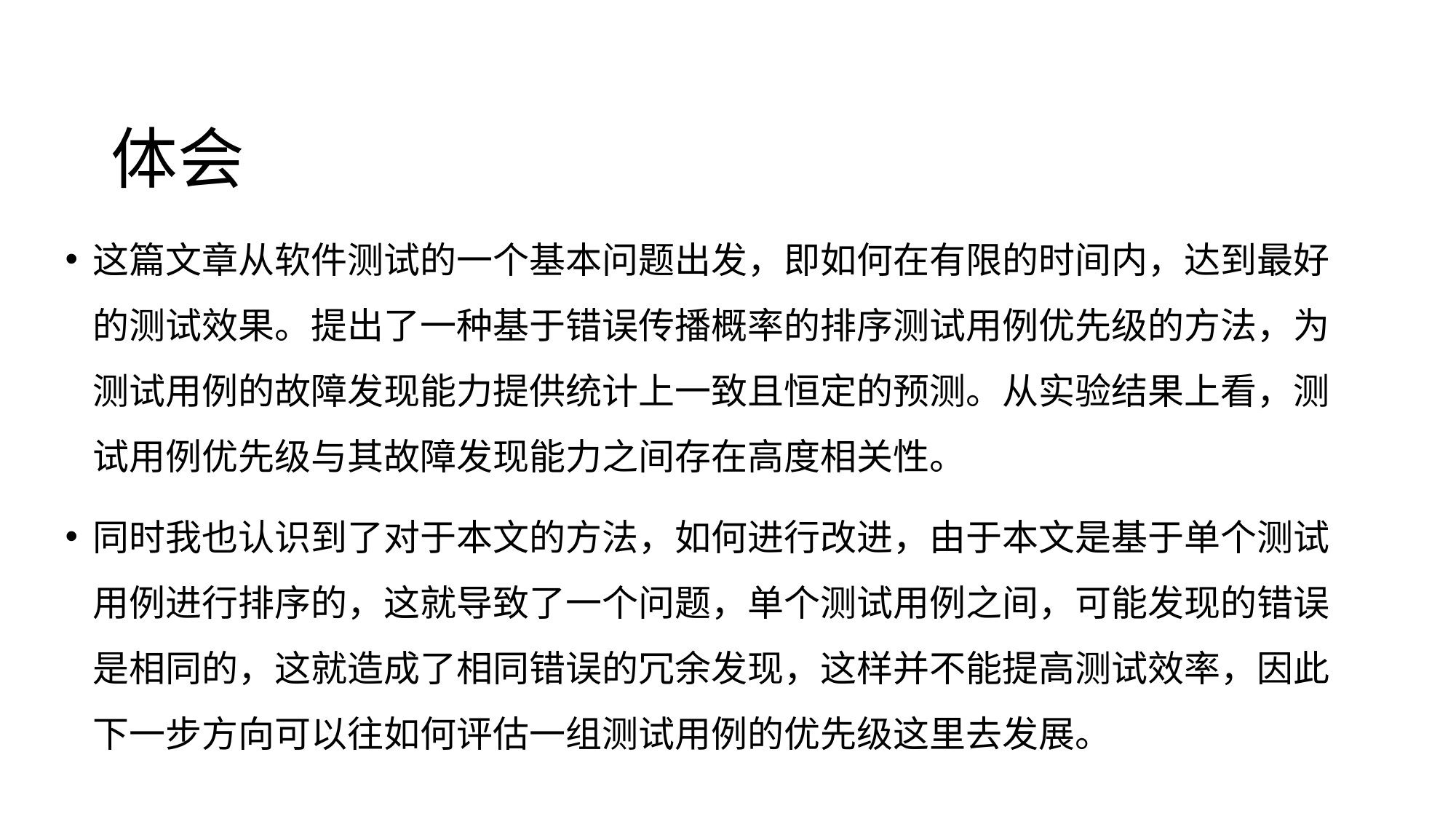

# 体会
这篇文章从软件测试的一个基本问题出发，即如何在有限的时间内，达到最好的测试效果。提出了一种基于错误传播概率的排序测试用例优先级的方法，为测试用例的故障发现能力提供统计上一致且恒定的预测。从实验结果上看，测试用例优先级与其故障发现能力之间存在高度相关性。
同时我也认识到了对于本文的方法，如何进行改进，由于本文是基于单个测试用例进行排序的，这就导致了一个问题，单个测试用例之间，可能发现的错误是相同的，这就造成了相同错误的冗余发现，这样并不能提高测试效率，因此下一步方向可以往如何评估一组测试用例的优先级这里去发展。